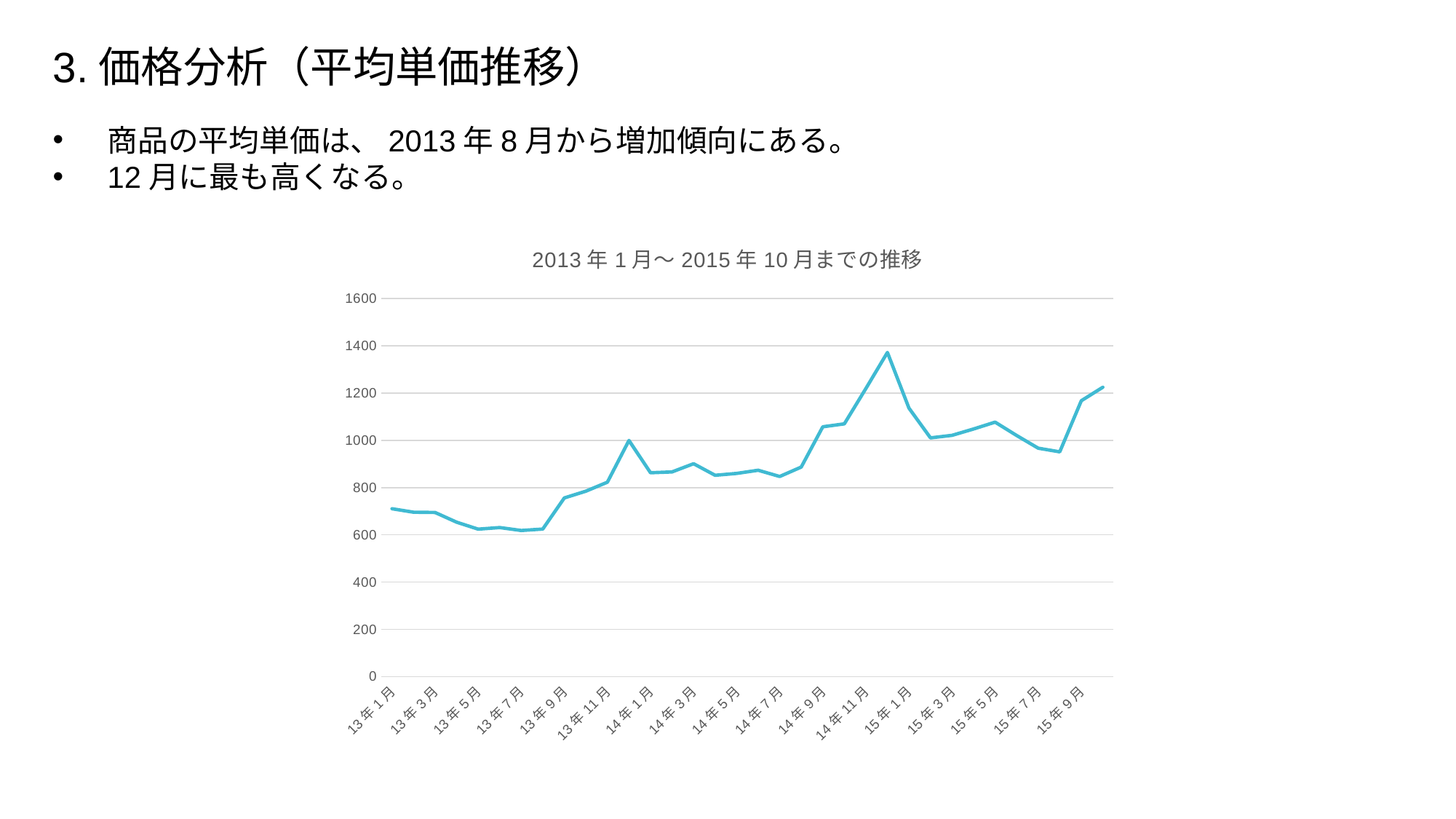

3.価格分析（平均単価推移）
商品の平均単価は、2013年8月から増加傾向にある。
12月に最も高くなる。

### Chart: 2013年1月〜2015年10月までの推移

| Category | item_price |
|---|---|
| 41275 | 710.622127041424 |
| 41306 | 695.8668561163192 |
| 41334 | 694.6880629524559 |
| 41365 | 653.6337965615422 |
| 41395 | 624.1799929411422 |
| 41426 | 630.8936441001993 |
| 41456 | 618.5782468591033 |
| 41487 | 624.5768547002773 |
| 41518 | 756.2288233516061 |
| 41548 | 784.6433277139341 |
| 41579 | 822.9498794111075 |
| 41609 | 999.5388314511566 |
| 41640 | 862.8691277013925 |
| 41671 | 866.4483199456948 |
| 41699 | 901.0681710348775 |
| 41730 | 852.160167042141 |
| 41760 | 860.0392255204865 |
| 41791 | 873.5382305289218 |
| 41821 | 847.0464196169506 |
| 41852 | 886.8796989672497 |
| 41883 | 1057.381811114622 |
| 41913 | 1069.659029303987 |
| 41944 | 1218.873699886398 |
| 41974 | 1371.750122634002 |
| 42005 | 1136.142470286891 |
| 42036 | 1010.465368440781 |
| 42064 | 1021.170081251088 |
| 42095 | 1047.942672057265 |
| 42125 | 1076.89946575997 |
| 42156 | 1020.437533122558 |
| 42186 | 966.8283904832551 |
| 42217 | 951.3741386926746 |
| 42248 | 1167.502289936005 |
| 42278 | 1224.574825065101 |